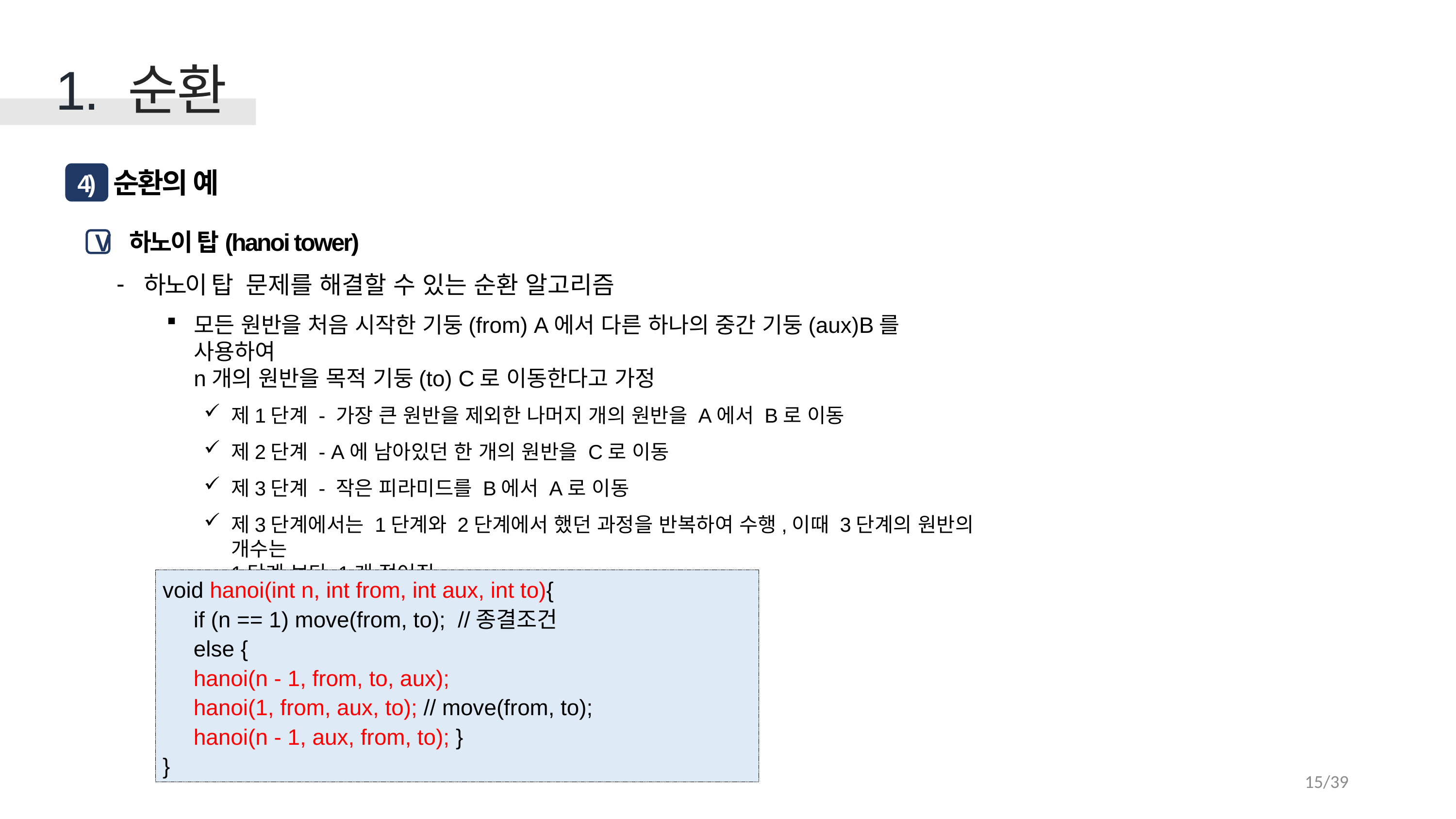

1. 순환

순환의 예
4)
 하노이 탑(hanoi tower)
V
하노이 탑  문제를 해결할 수 있는 순환 알고리즘

모든 원반을 처음 시작한 기둥(from) A에서 다른 하나의 중간 기둥(aux)B를 사용하여
n개의 원반을 목적 기둥(to) C로 이동한다고 가정

제1단계 - 가장 큰 원반을 제외한 나머지 개의 원반을 A에서 B로 이동

제2단계 - A에 남아있던 한 개의 원반을 C로 이동

제3단계 - 작은 피라미드를 B에서 A로 이동

제3단계에서는 1단계와 2단계에서 했던 과정을 반복하여 수행,이때 3단계의 원반의 개수는
1단계 보다 1개 적어짐
void hanoi(int n, int from, int aux, int to){
     if (n == 1) move(from, to);  //종결조건
     else {
     hanoi(n - 1, from, to, aux);
     hanoi(1, from, aux, to); // move(from, to);
     hanoi(n - 1, aux, from, to); }
}
15/39